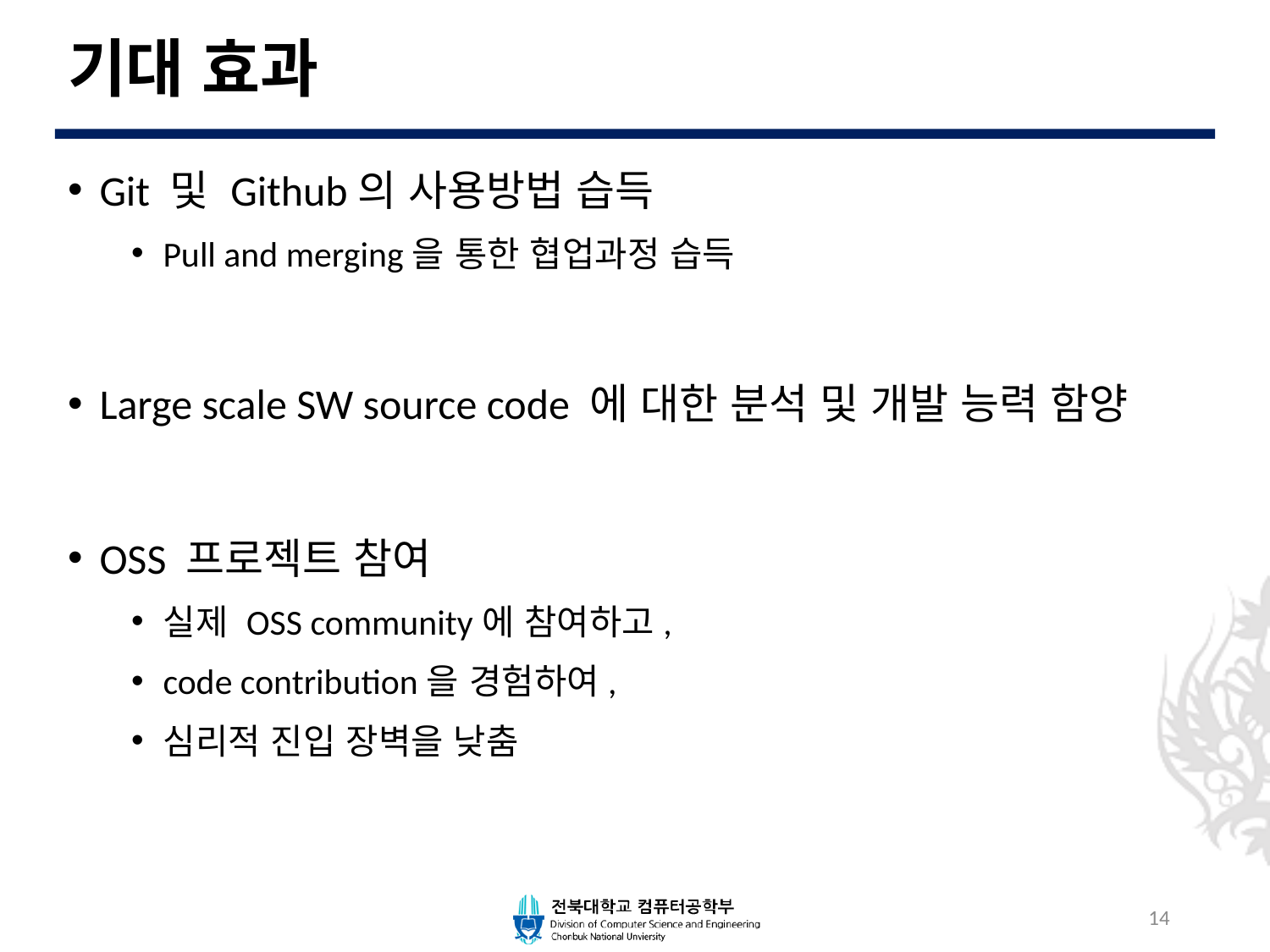

# 기대 효과
Git 및 Github의 사용방법 습득
Pull and merging을 통한 협업과정 습득

Large scale SW source code 에 대한 분석 및 개발 능력 함양

OSS 프로젝트 참여
실제 OSS community에 참여하고,
code contribution을 경험하여,
심리적 진입 장벽을 낮춤

14